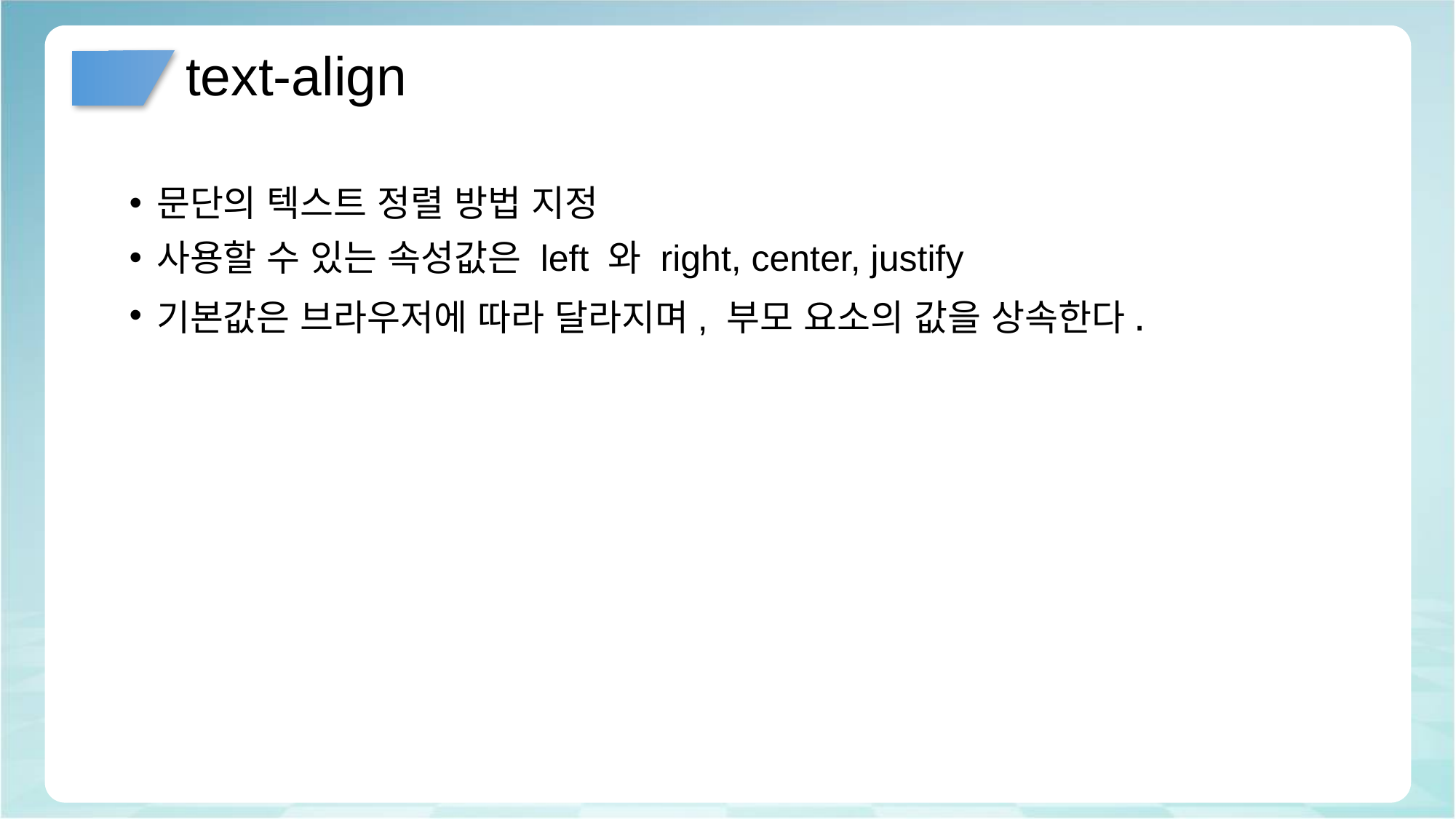

# text-align
문단의 텍스트 정렬 방법 지정
사용할 수 있는 속성값은 left 와 right, center, justify
기본값은 브라우저에 따라 달라지며, 부모 요소의 값을 상속한다.